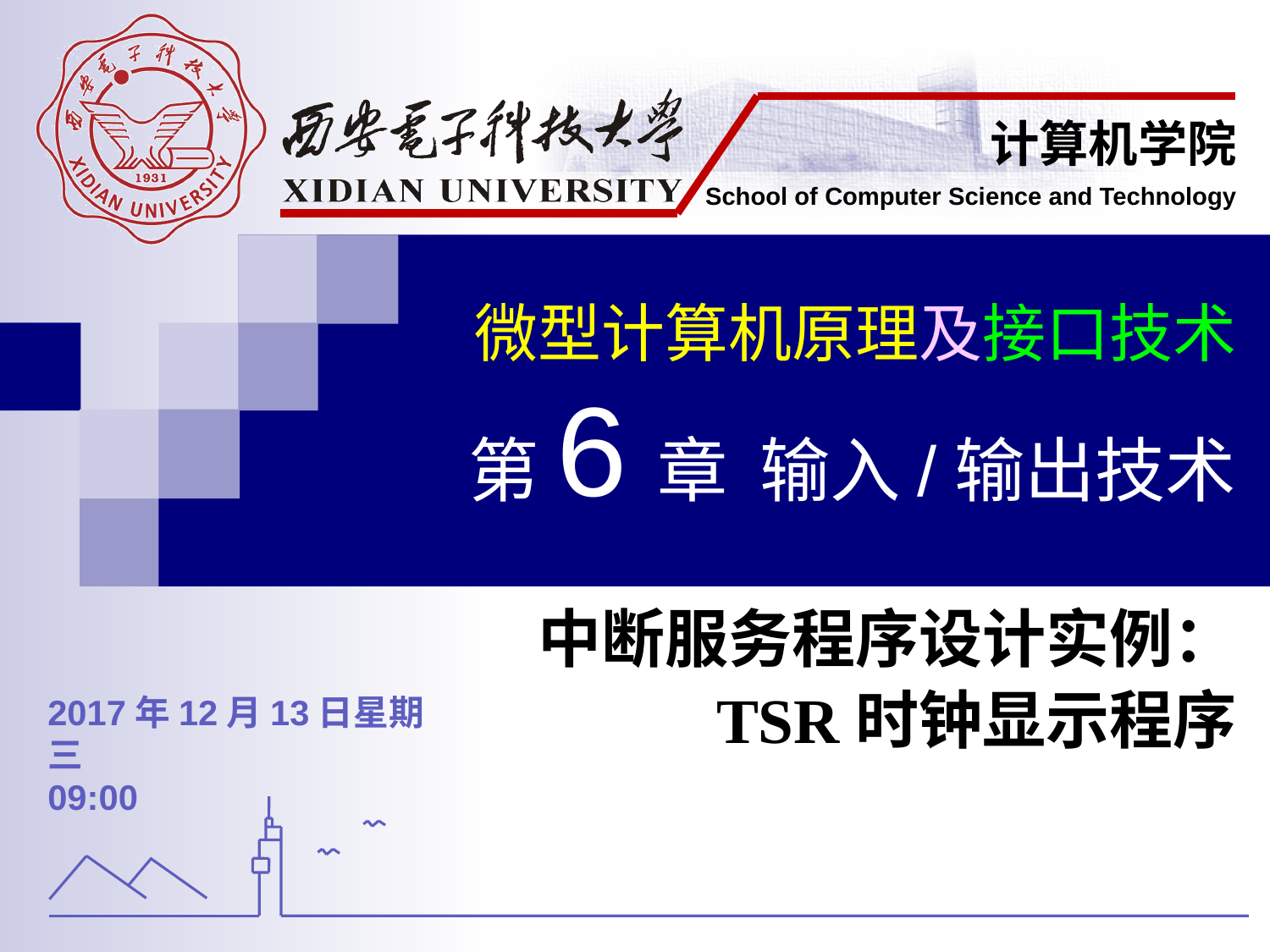

# 微型计算机原理及接口技术 第6章  输入/输出技术
中断服务程序设计实例：
TSR时钟显示程序